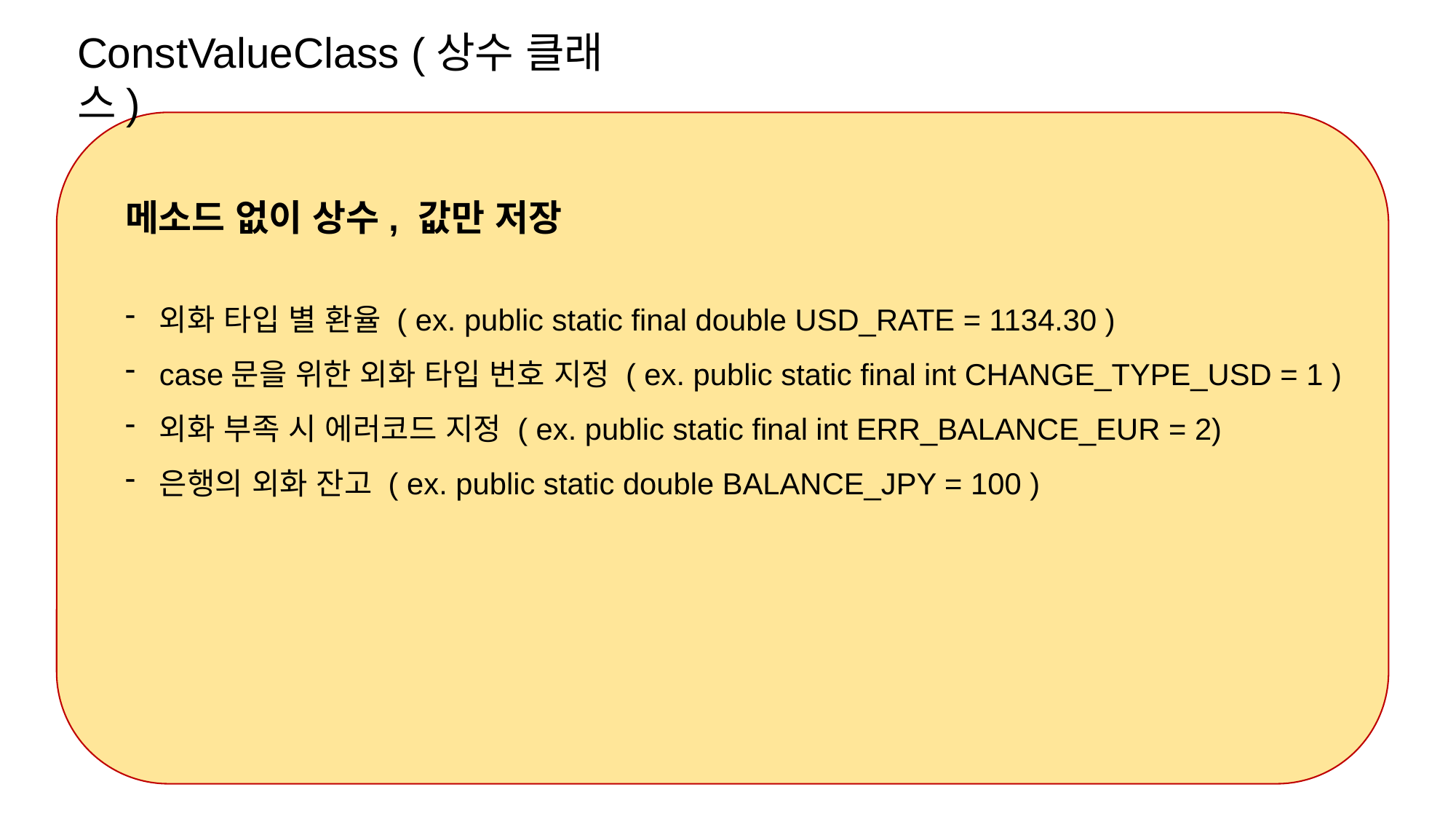

ConstValueClass (상수 클래스)

메소드 없이 상수, 값만 저장

외화 타입 별 환율 ( ex. public static final double USD_RATE = 1134.30 )
case문을 위한 외화 타입 번호 지정 ( ex. public static final int CHANGE_TYPE_USD = 1 )
외화 부족 시 에러코드 지정 ( ex. public static final int ERR_BALANCE_EUR = 2)
은행의 외화 잔고 ( ex. public static double BALANCE_JPY = 100 )